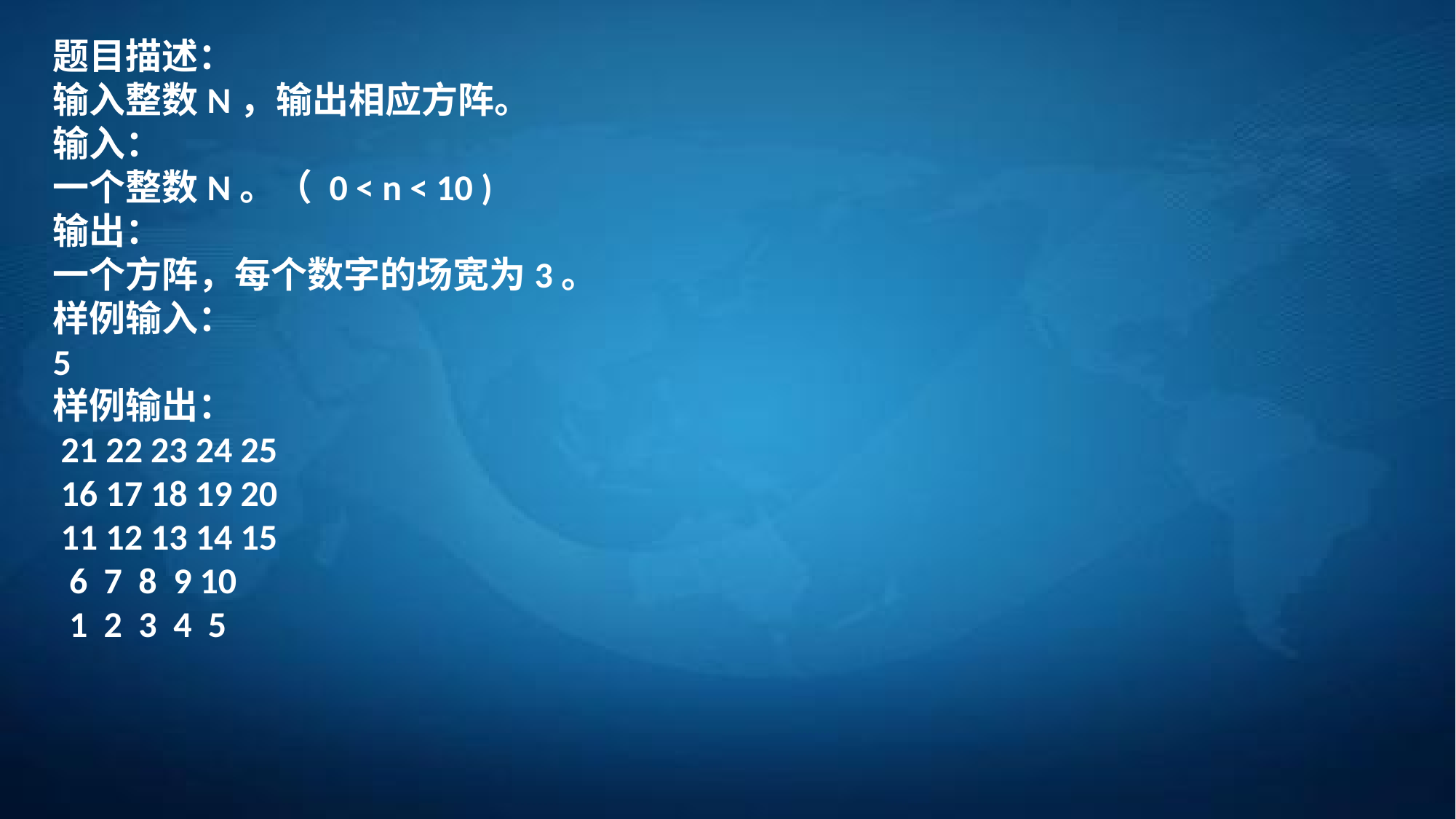

题目描述：
输入整数N，输出相应方阵。
输入：
一个整数N。（ 0 < n < 10 )
输出：
一个方阵，每个数字的场宽为3。
样例输入：
5
样例输出：
 21 22 23 24 25
 16 17 18 19 20
 11 12 13 14 15
  6  7  8  9 10
  1  2  3  4  5